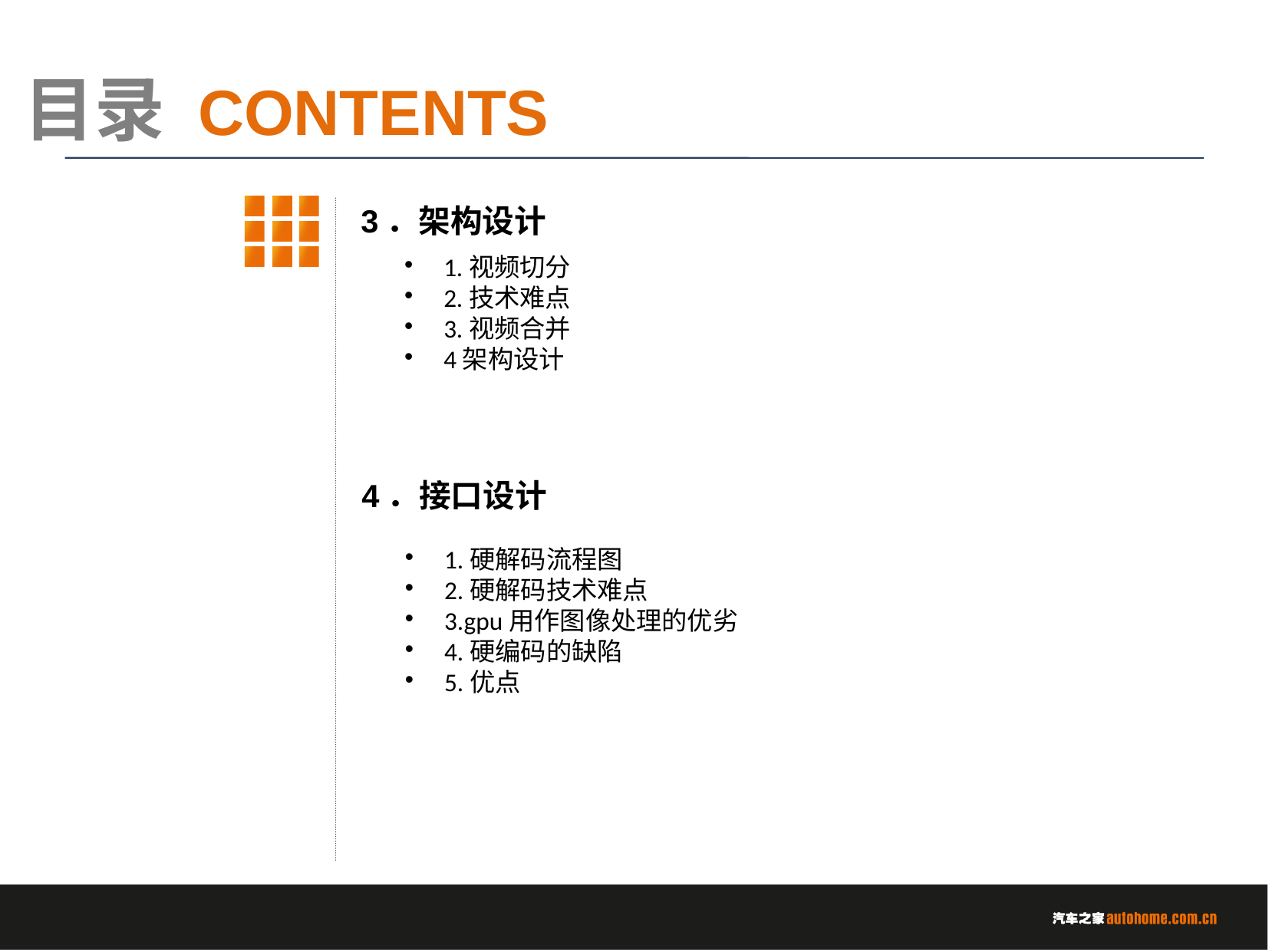

3．架构设计
1.视频切分
2.技术难点
3.视频合并
4架构设计
4．接口设计
1.硬解码流程图
2.硬解码技术难点
3.gpu用作图像处理的优劣
4.硬编码的缺陷
5.优点